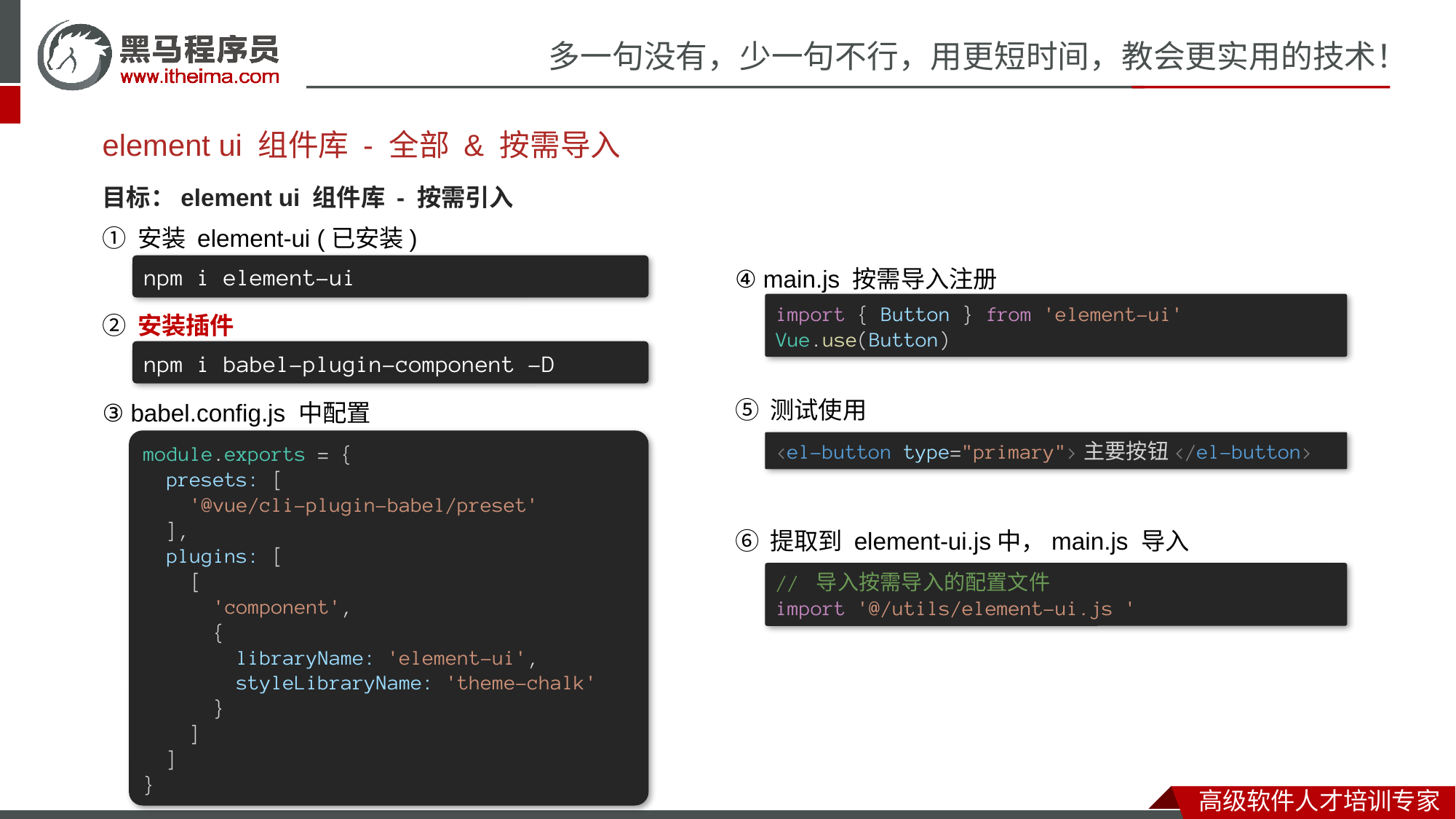

# element ui 组件库 - 全部 & 按需导入
目标：element ui 组件库 - 按需引入
① 安装 element-ui (已安装)

② 安装插件

③ babel.config.js 中配置
④ main.js 按需导入注册

⑤ 测试使用

⑥ 提取到 element-ui.js中，main.js 导入

npm i element-ui
import { Button } from 'element-ui'
Vue.use(Button)
npm i babel-plugin-component -D
module.exports = {
  presets: [
    '@vue/cli-plugin-babel/preset'
  ],
  plugins: [
    [
      'component',
      {
        libraryName: 'element-ui',
        styleLibraryName: 'theme-chalk'
      }
    ]
  ]
}
<el-button type="primary">主要按钮</el-button>
// 导入按需导入的配置文件
import '@/utils/element-ui.js '